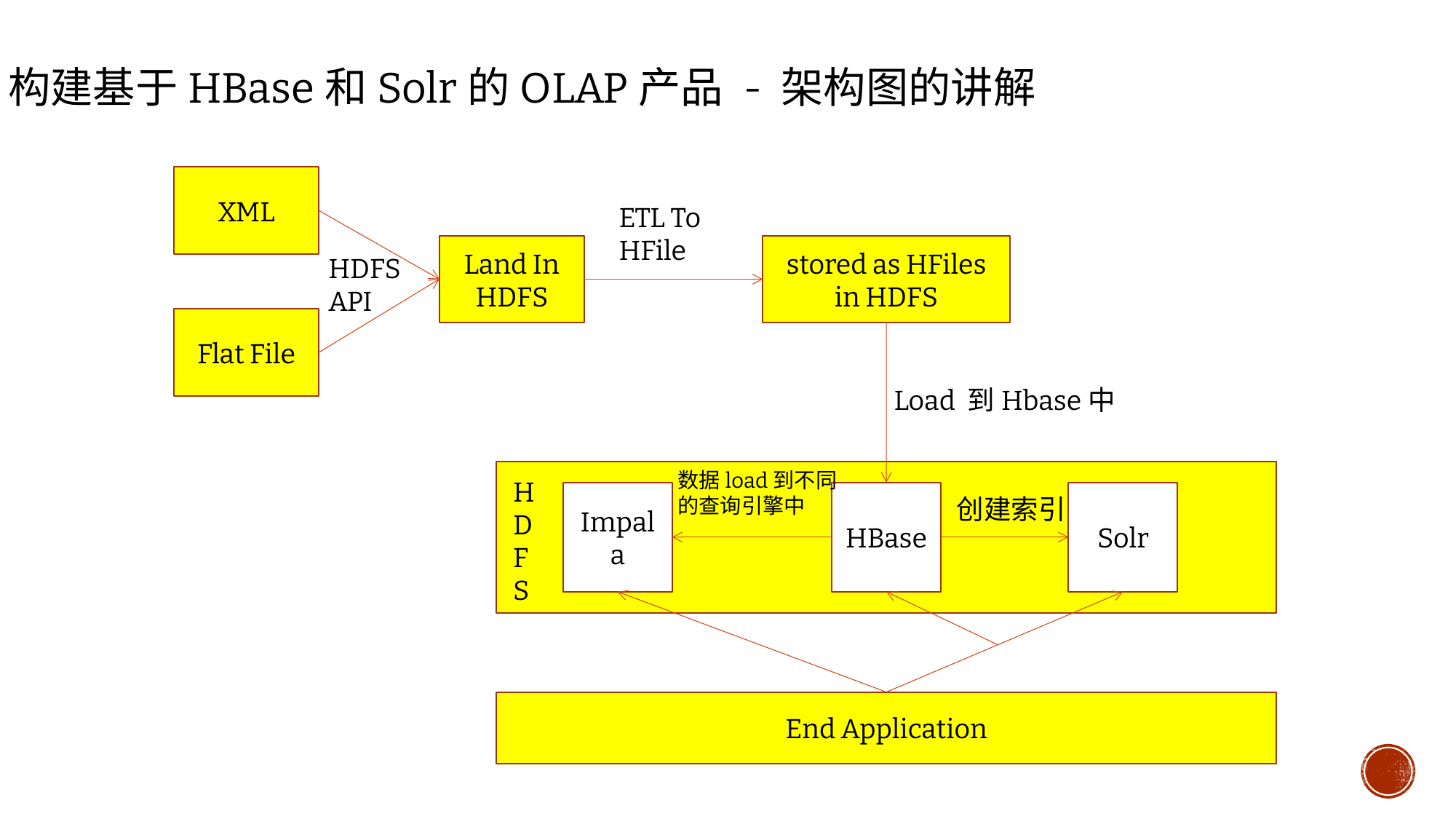

构建基于HBase和Solr的OLAP产品 - 架构图的讲解
XML
ETL To
HFile
Land In
HDFS
stored as HFiles in HDFS
HDFS
API
Flat File
Load 到Hbase中

数据load到不同
的查询引擎中
H
D
F
S
Impala
HBase
Solr
创建索引
End Application